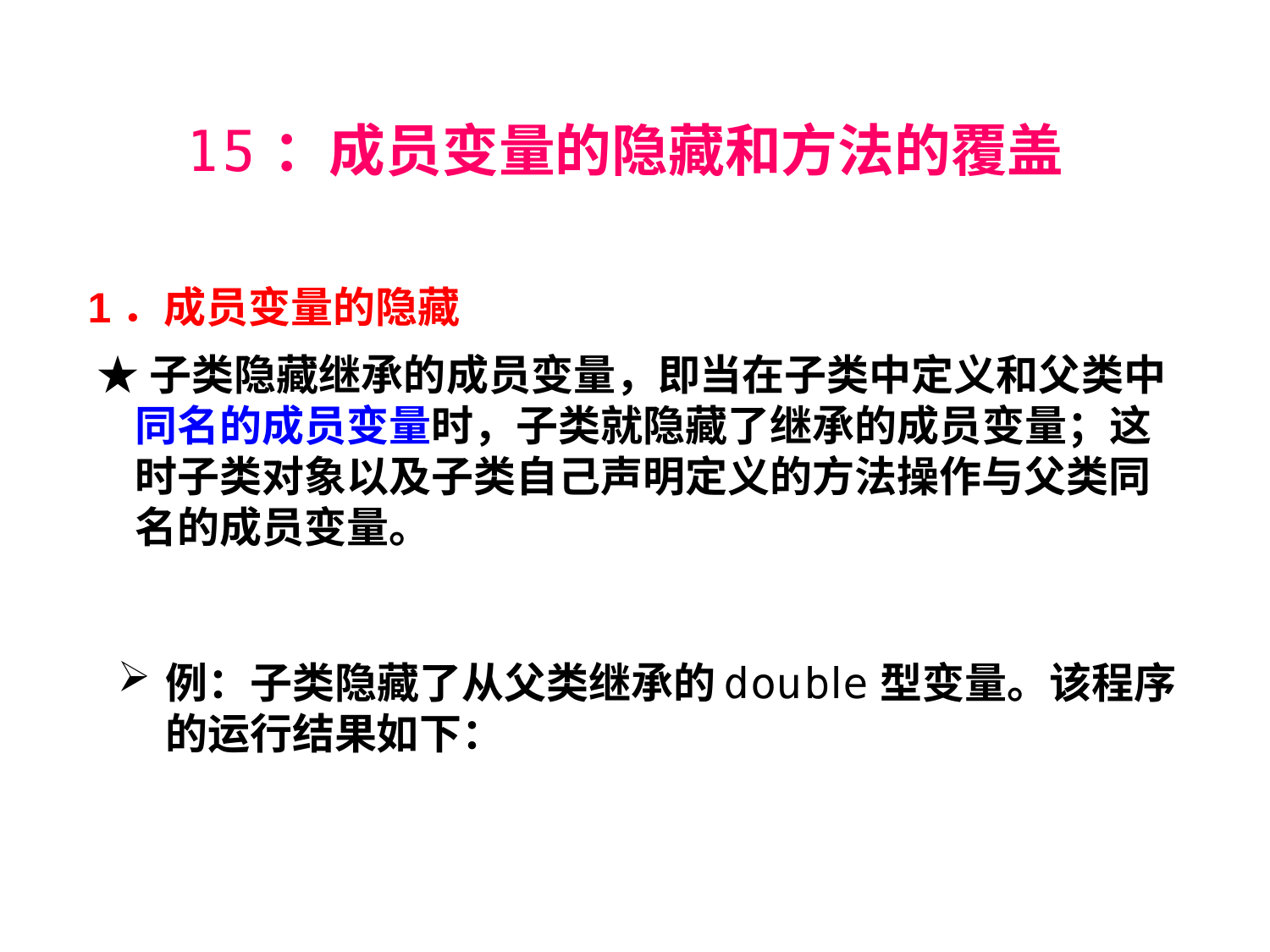

15：成员变量的隐藏和方法的覆盖
1．成员变量的隐藏
 ★子类隐藏继承的成员变量，即当在子类中定义和父类中同名的成员变量时，子类就隐藏了继承的成员变量；这时子类对象以及子类自己声明定义的方法操作与父类同名的成员变量。
例：子类隐藏了从父类继承的double型变量。该程序的运行结果如下：